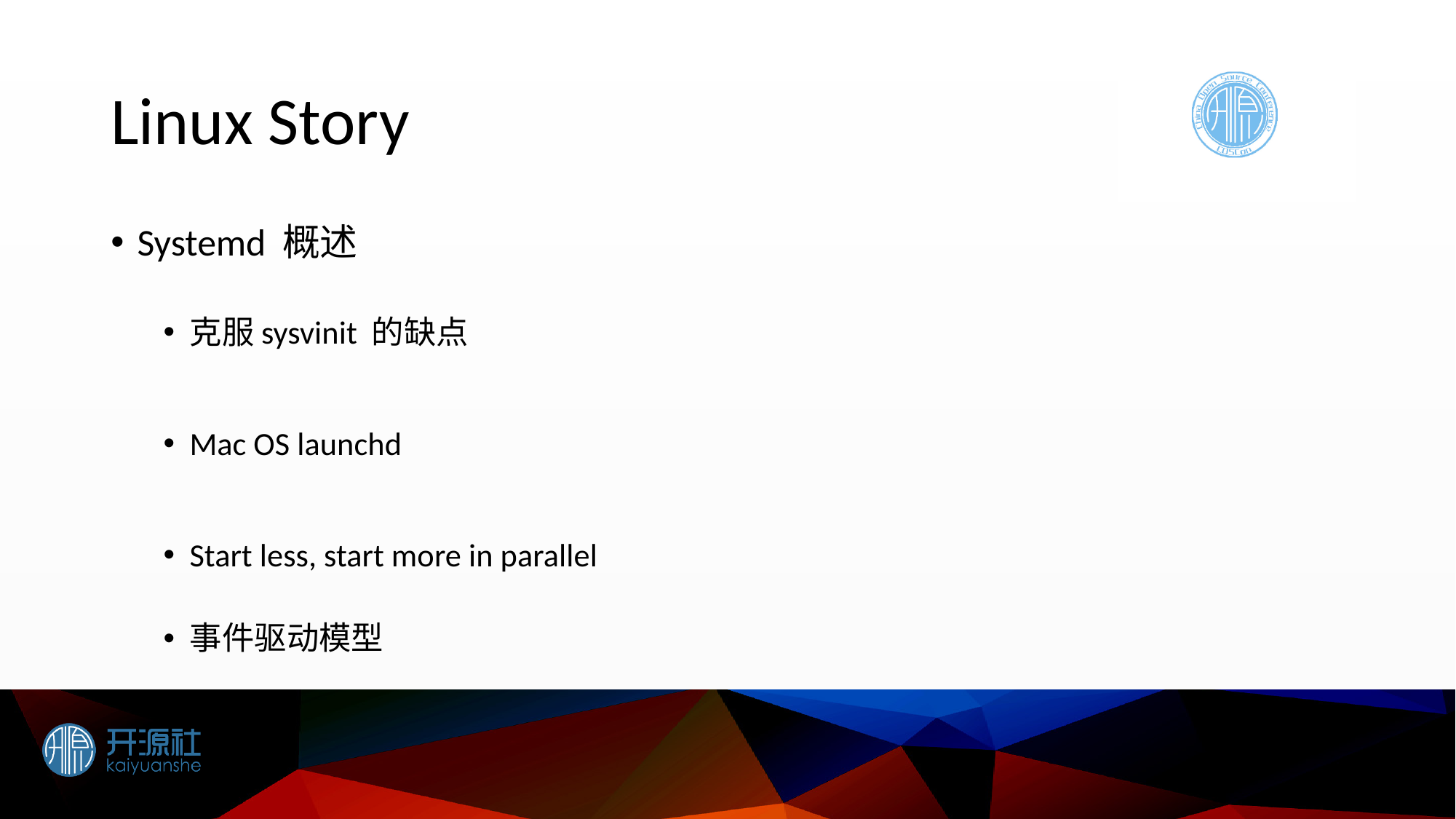

# Linux Story
Systemd 概述
克服sysvinit 的缺点
Mac OS launchd
Start less, start more in parallel

事件驱动模型